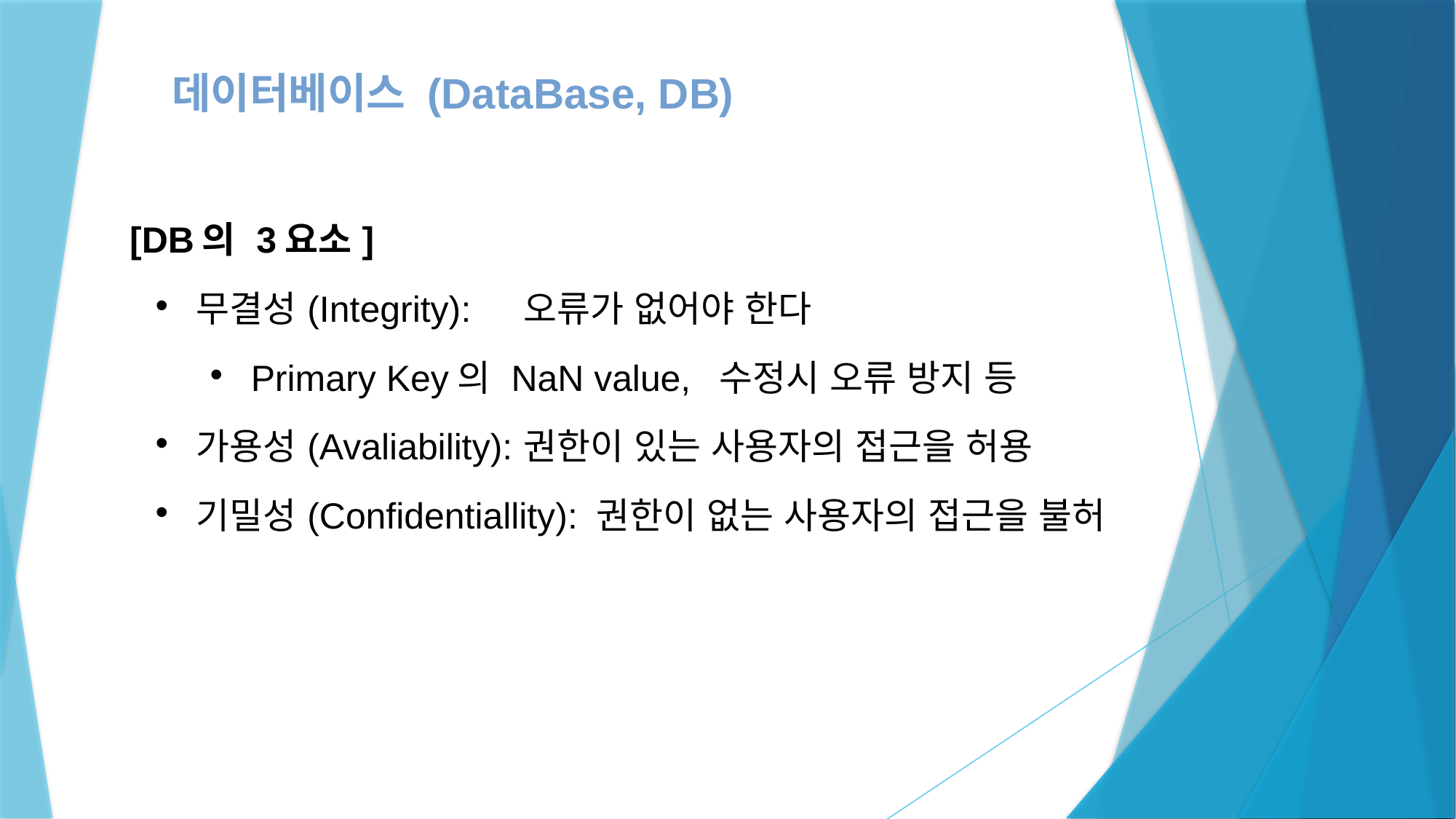

데이터베이스 (DataBase, DB)
[DB의 3요소]
무결성(Integrity):	오류가 없어야 한다
Primary Key의 NaN value,  수정시 오류 방지 등
가용성(Avaliability):	권한이 있는 사용자의 접근을 허용
기밀성(Confidentiallity): 권한이 없는 사용자의 접근을 불허